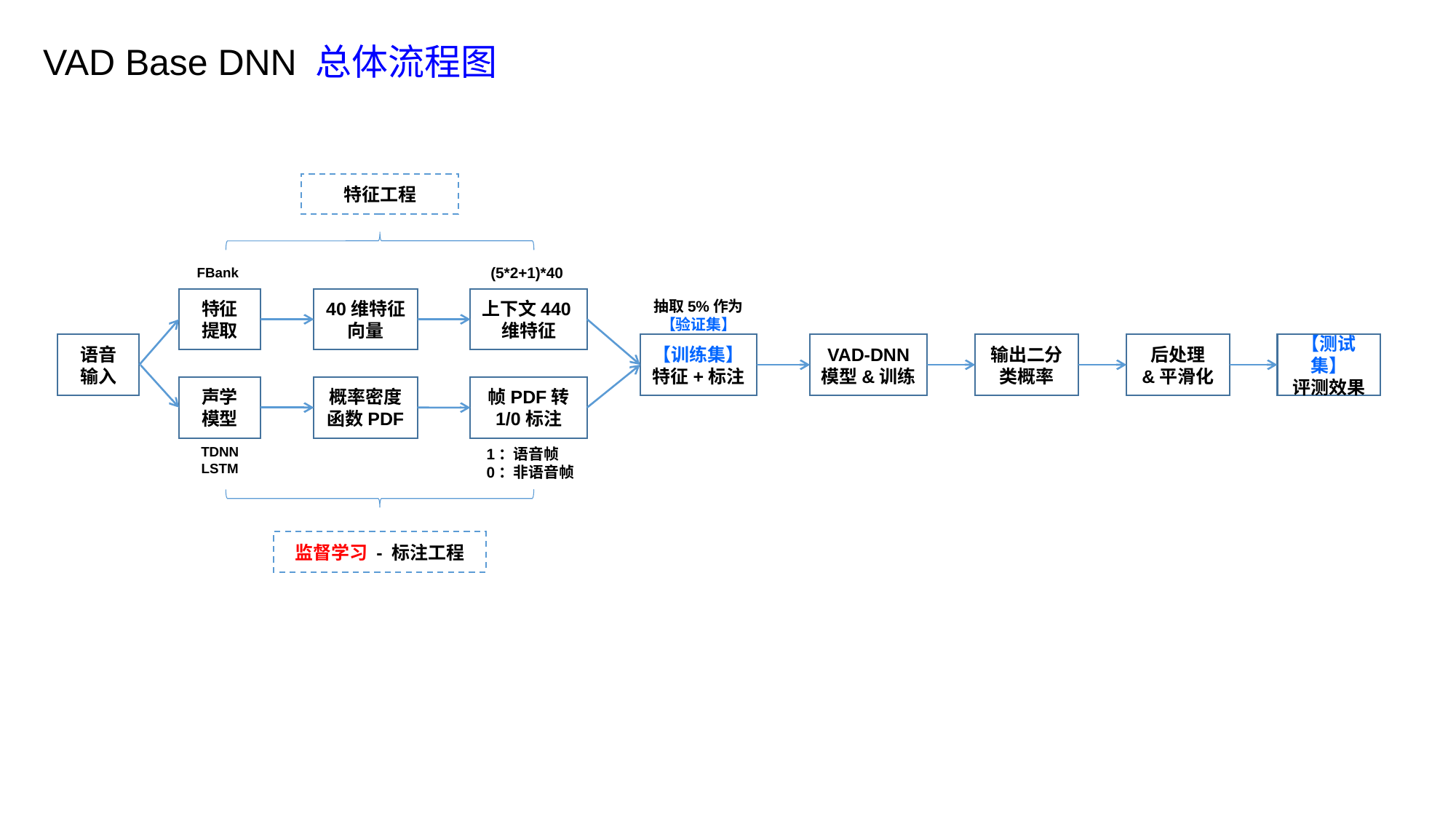

VAD Base DNN 总体流程图

特征工程
(5*2+1)*40
上下文440维特征
FBank
特征
提取
40维特征向量
抽取5%作为
【验证集】
【训练集】
特征+标注
语音
输入
VAD-DNN
模型&训练
输出二分
类概率
后处理
&平滑化
【测试集】
评测效果

声学
模型
TDNN
LSTM
概率密度函数PDF
帧PDF转
1/0标注
1：语音帧
0：非语音帧
监督学习 - 标注工程